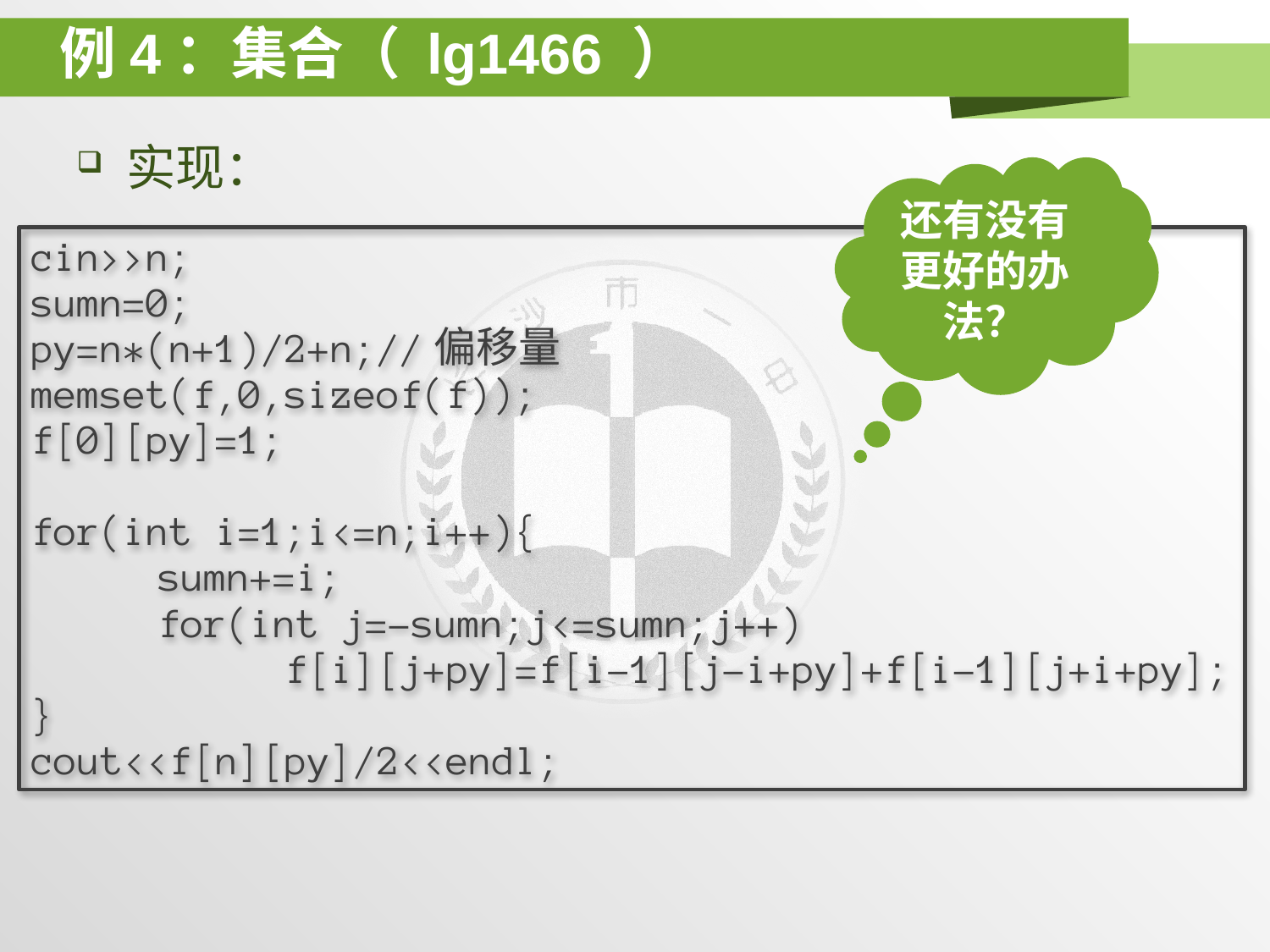

# 例4：集合（ lg1466 ）
实现：

还有没有更好的办法？
cin>>n;
sumn=0;
py=n*(n+1)/2+n;//偏移量
memset(f,0,sizeof(f));
f[0][py]=1;

for(int i=1;i<=n;i++){
	sumn+=i;
	for(int j=-sumn;j<=sumn;j++)
		f[i][j+py]=f[i-1][j-i+py]+f[i-1][j+i+py];
}
cout<<f[n][py]/2<<endl;